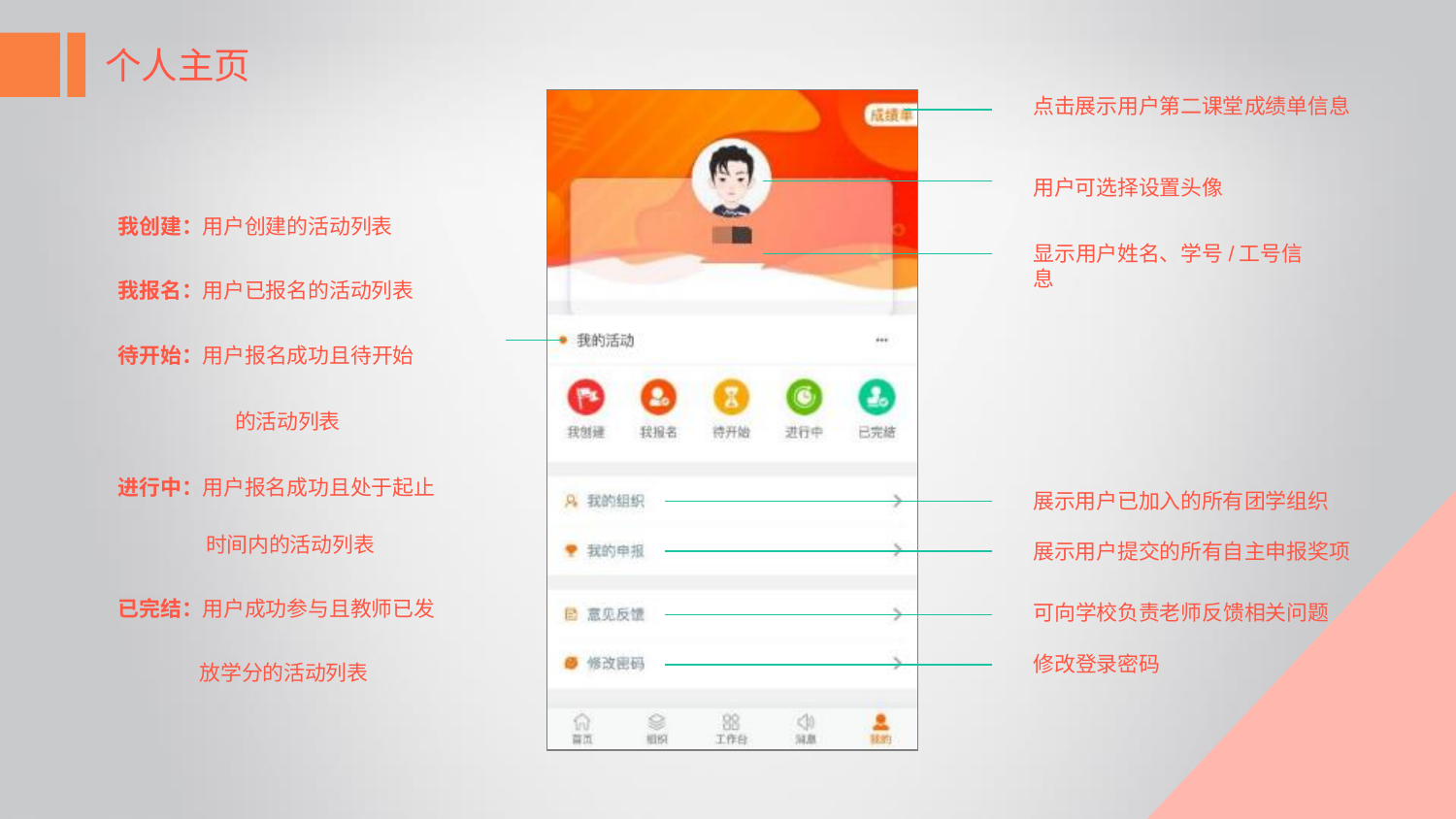

# 个人主页

点击展示用户第二课堂成绩单信息

用户可选择设置头像

我创建：用户创建的活动列表
显示用户姓名、学号/工号信息

我报名：用户已报名的活动列表

待开始：用户报名成功且待开始

的活动列表

进行中：用户报名成功且处于起止

展示用户已加入的所有团学组织

展示用户提交的所有自主申报奖项

时间内的活动列表

已完结：用户成功参与且教师已发
可向学校负责老师反馈相关问题

修改登录密码

放学分的活动列表